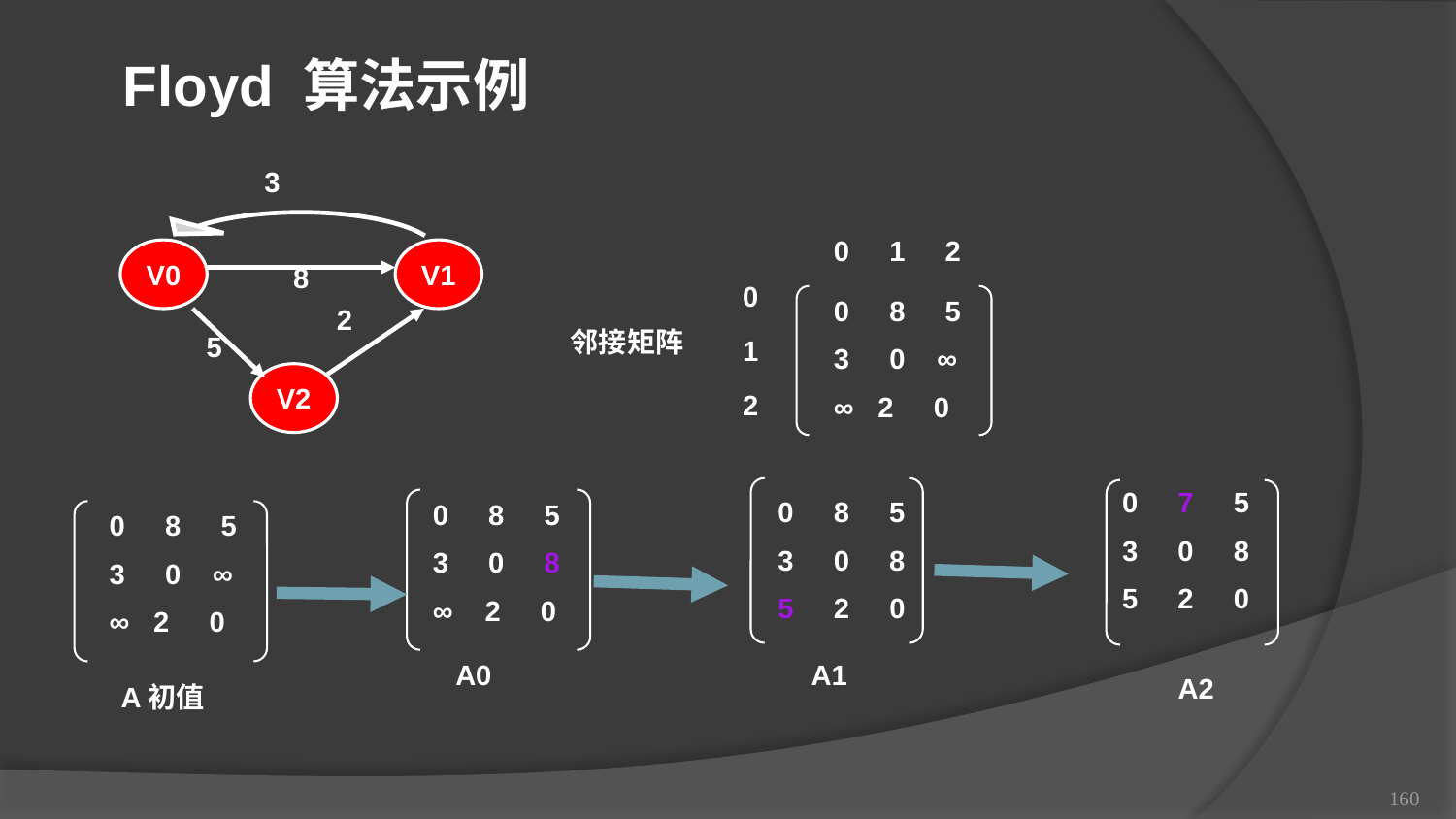

Floyd 算法示例
3

V0
V1
8

2

5
V2
0     1     2

0

1

2
0     8     5
3     0    ∞
∞   2     0

邻接矩阵

0     7     5
3     0     8
5     2     0

A2

0     8     5
3     0     8
5     2     0
A1

0     8     5
3     0     8
∞    2     0
A0

0     8     5
3     0    ∞
∞   2     0
A初值

160